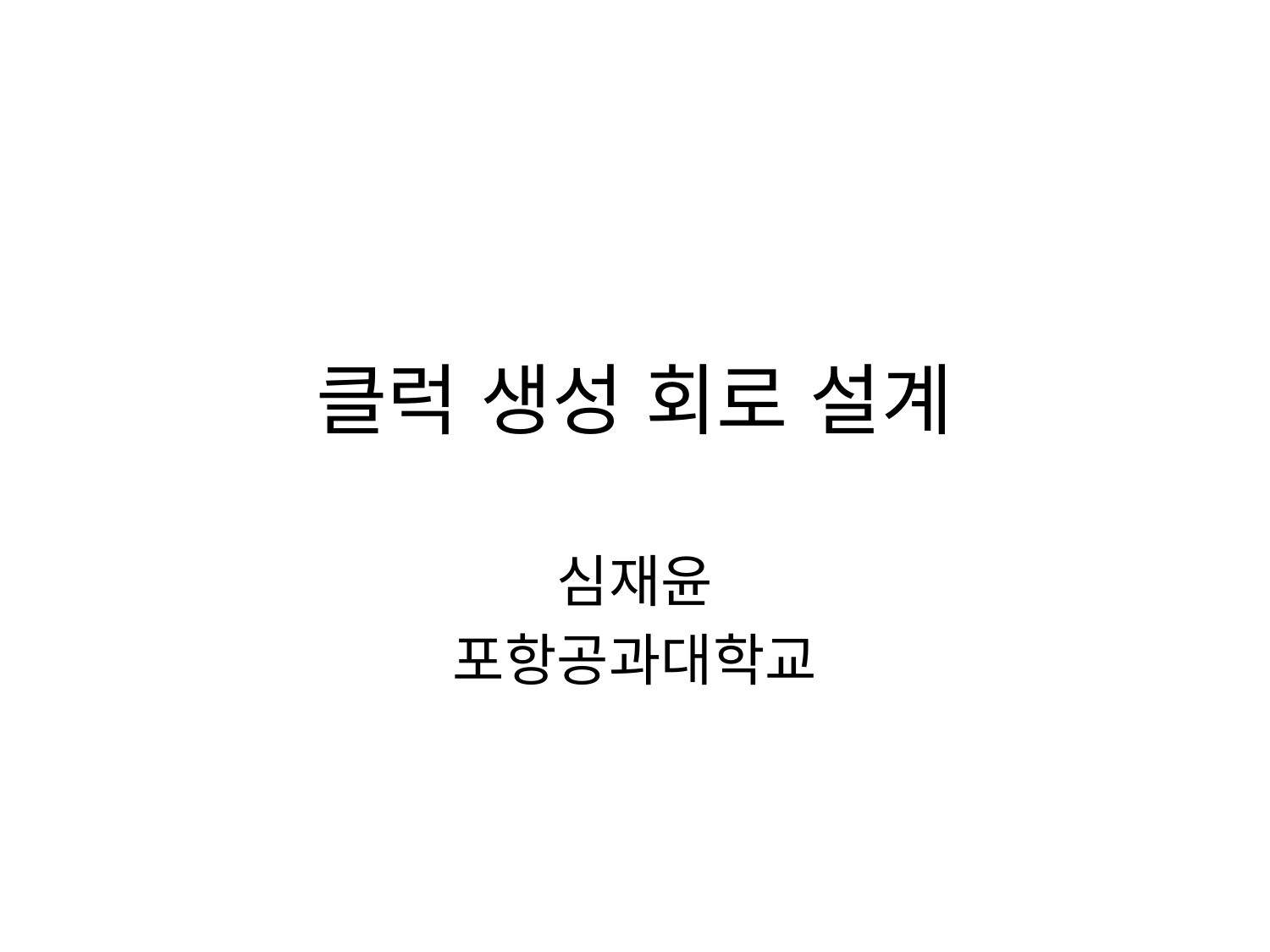

# 클럭 생성 회로 설계
심재윤
포항공과대학교